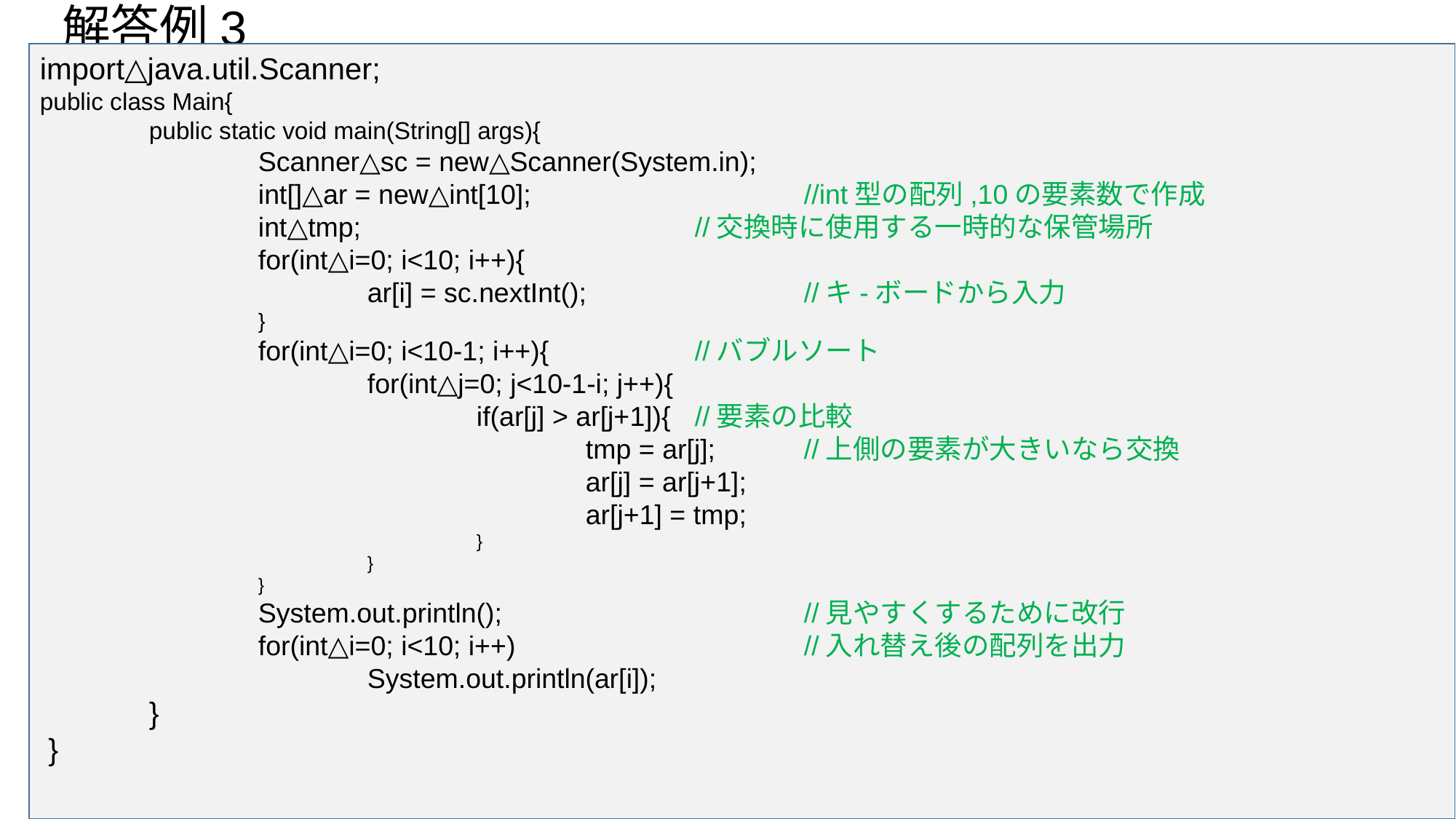

# 解答例3
import△java.util.Scanner;
public class Main{
 	public static void main(String[] args){
		Scanner△sc = new△Scanner(System.in);
		int[]△ar = new△int[10];			//int型の配列,10の要素数で作成
		int△tmp;				//交換時に使用する一時的な保管場所
		for(int△i=0; i<10; i++){
			ar[i] = sc.nextInt();		//キ-ボードから入力
		}
		for(int△i=0; i<10-1; i++){		//バブルソート
			for(int△j=0; j<10-1-i; j++){
				if(ar[j] > ar[j+1]){	//要素の比較
					tmp = ar[j];	//上側の要素が大きいなら交換
					ar[j] = ar[j+1];
					ar[j+1] = tmp;
				}
			}
		}
		System.out.println();			//見やすくするために改行
		for(int△i=0; i<10; i++)			//入れ替え後の配列を出力
			System.out.println(ar[i]);
	}
 }